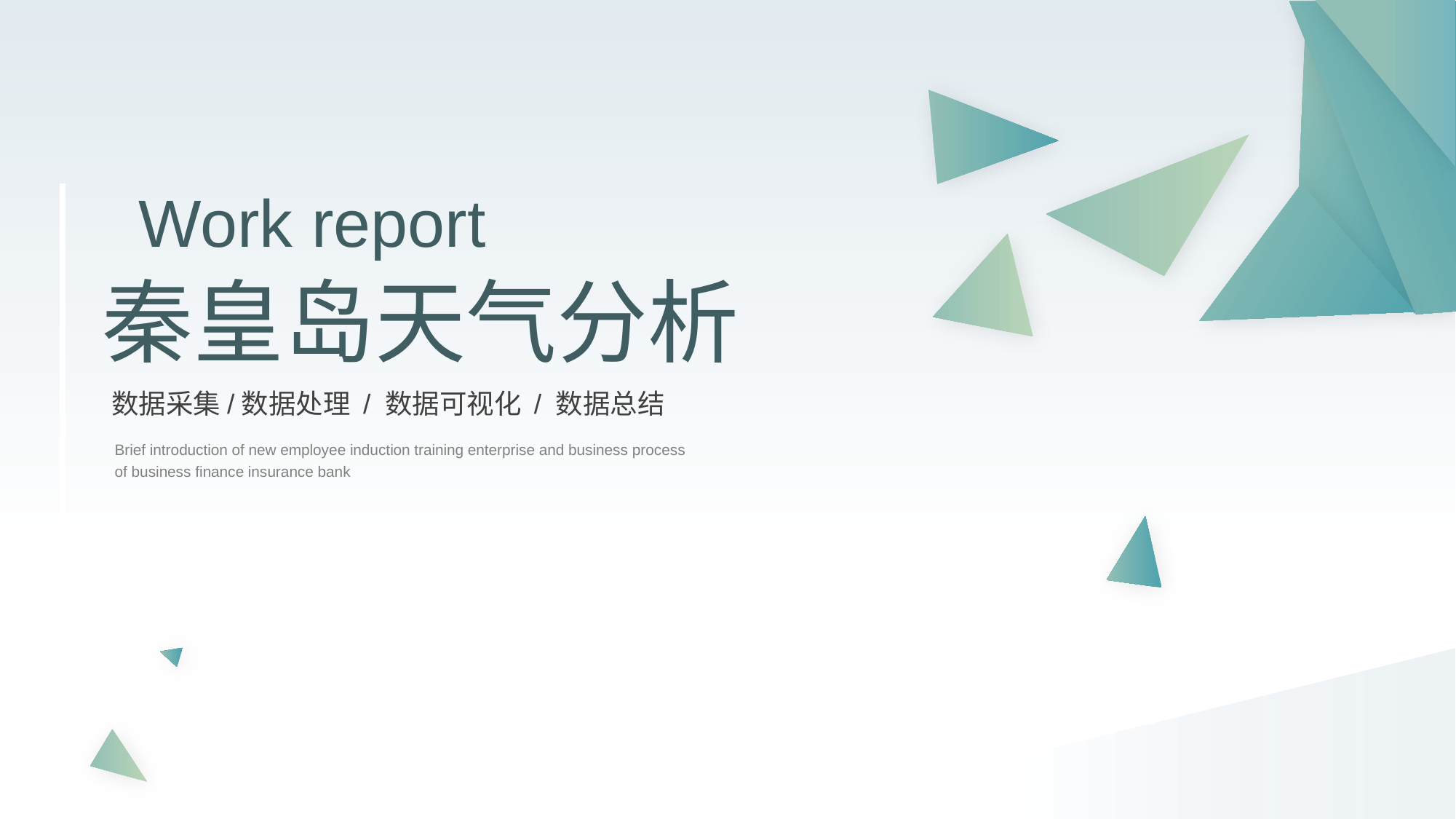

Work report

秦皇岛天气分析
数据采集/数据处理 / 数据可视化 / 数据总结
Brief introduction of new employee induction training enterprise and business process of business finance insurance bank